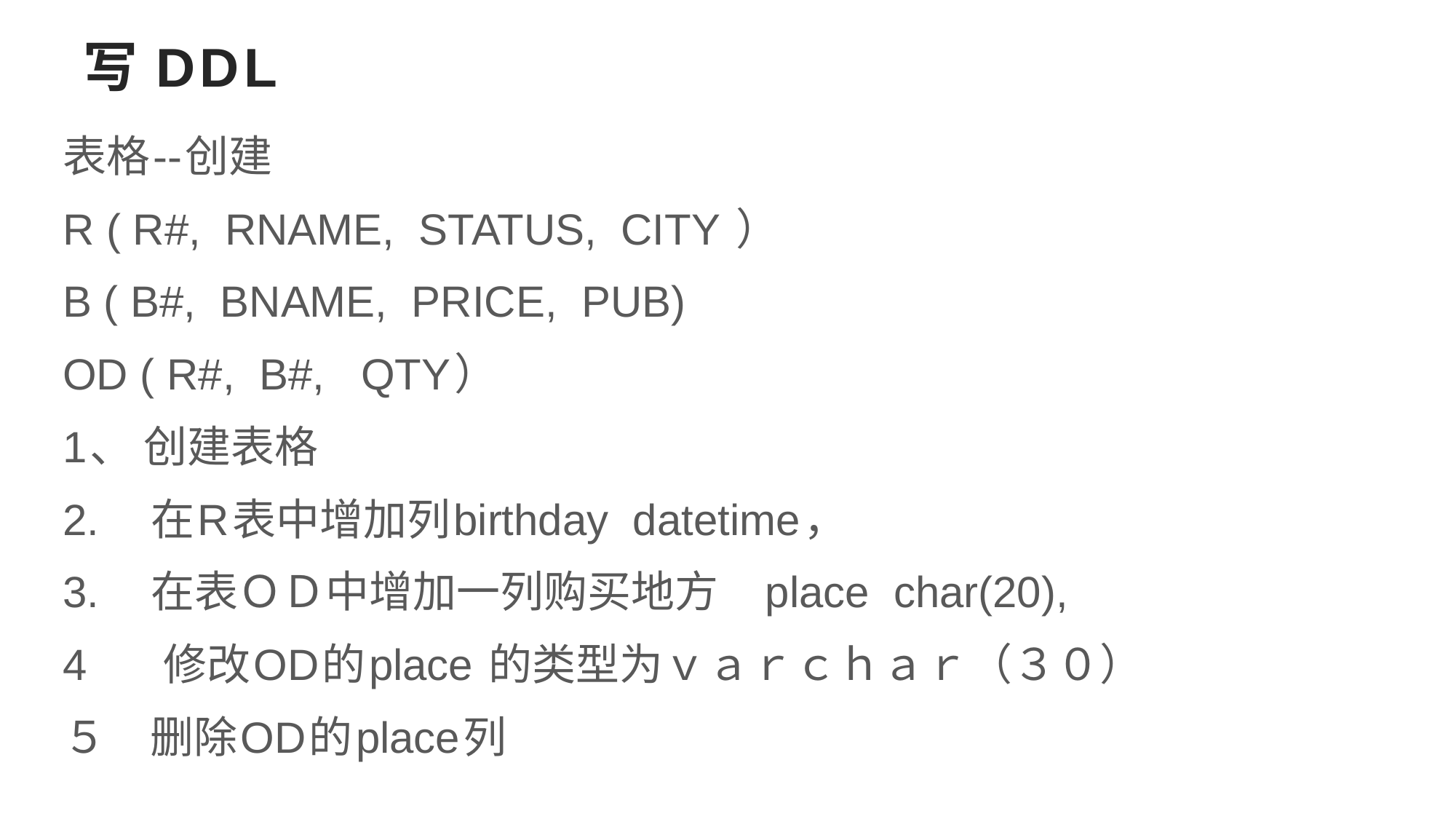

# 写DDL
表格--创建
R ( R#,  RNAME,  STATUS,  CITY ）
B ( B#,  BNAME,  PRICE,  PUB)
OD ( R#,  B#,   QTY）
1、 创建表格
2.    在R表中增加列birthday  datetime，
3.    在表ＯＤ中增加一列购买地方　place  char(20),
4      修改OD的place 的类型为ｖａｒｃｈａｒ（３０）
５　删除OD的place列